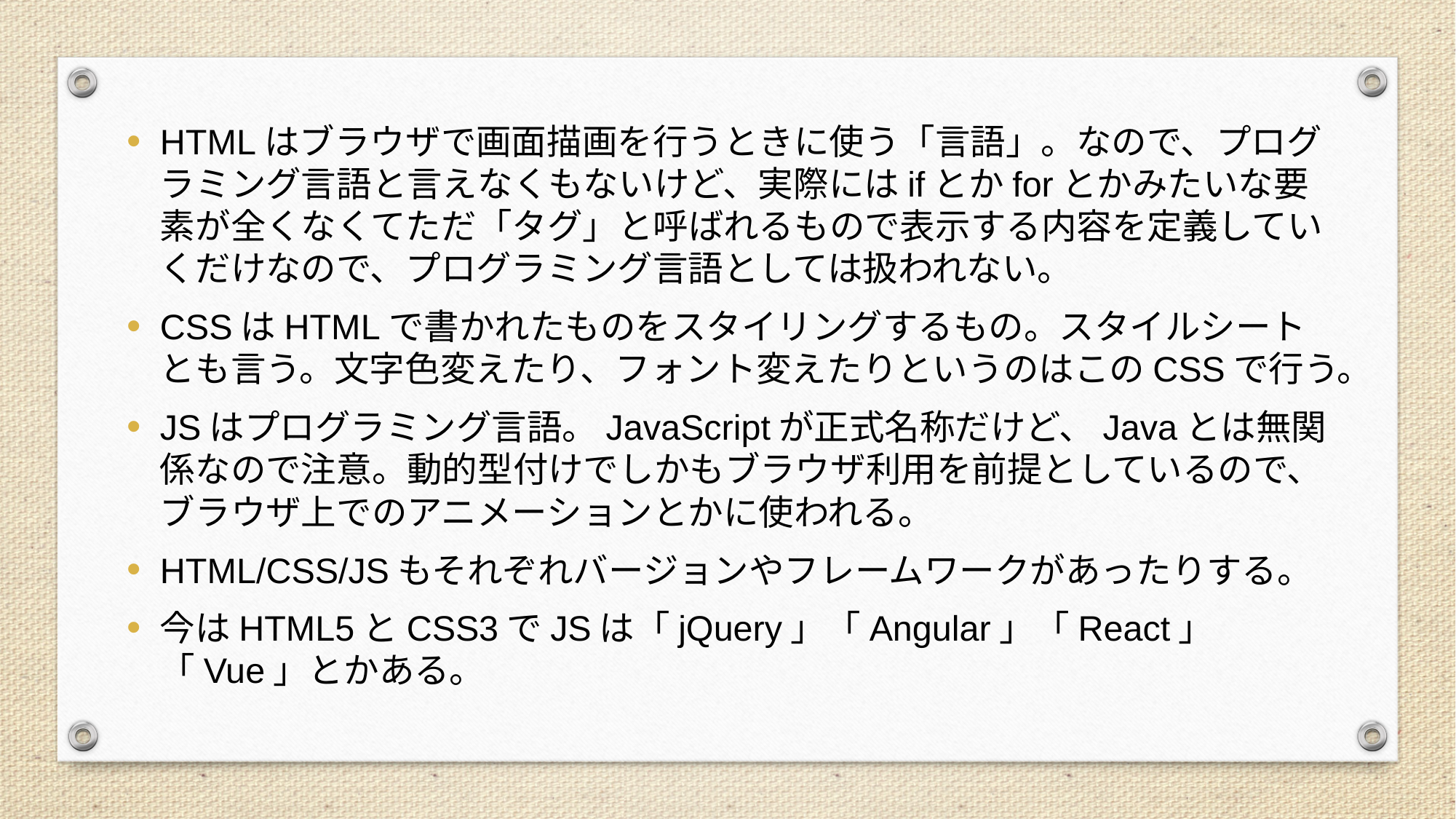

HTMLはブラウザで画面描画を行うときに使う「言語」。なので、プログラミング言語と言えなくもないけど、実際にはifとかforとかみたいな要素が全くなくてただ「タグ」と呼ばれるもので表示する内容を定義していくだけなので、プログラミング言語としては扱われない。
CSSはHTMLで書かれたものをスタイリングするもの。スタイルシートとも言う。文字色変えたり、フォント変えたりというのはこのCSSで行う。
JSはプログラミング言語。JavaScriptが正式名称だけど、Javaとは無関係なので注意。動的型付けでしかもブラウザ利用を前提としているので、ブラウザ上でのアニメーションとかに使われる。
HTML/CSS/JSもそれぞれバージョンやフレームワークがあったりする。
今はHTML5とCSS3でJSは「jQuery」「Angular」「React」「Vue」とかある。